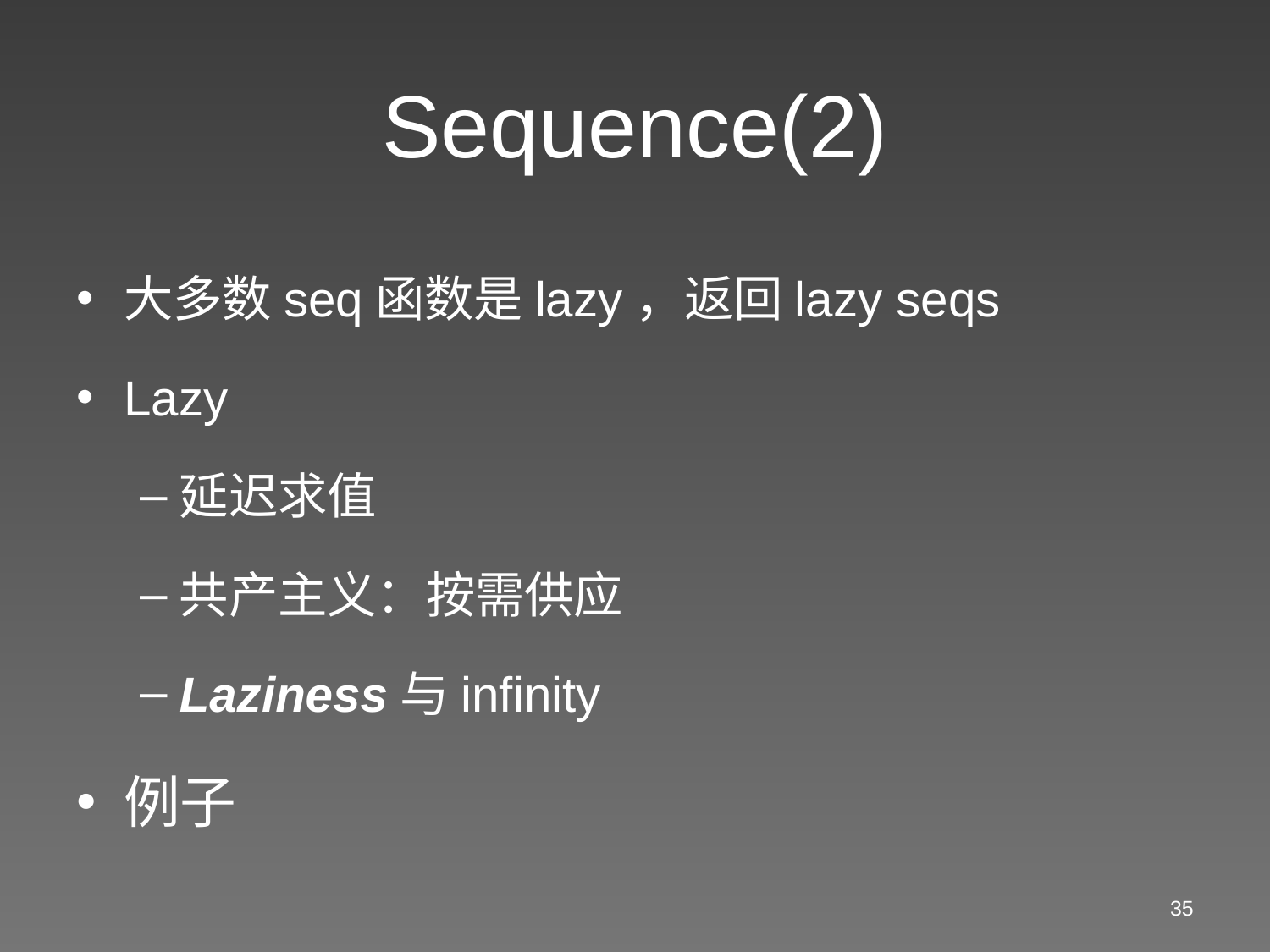

# Sequence(2)
大多数seq函数是lazy，返回lazy seqs
Lazy
延迟求值
共产主义：按需供应
Laziness与infinity
例子
35